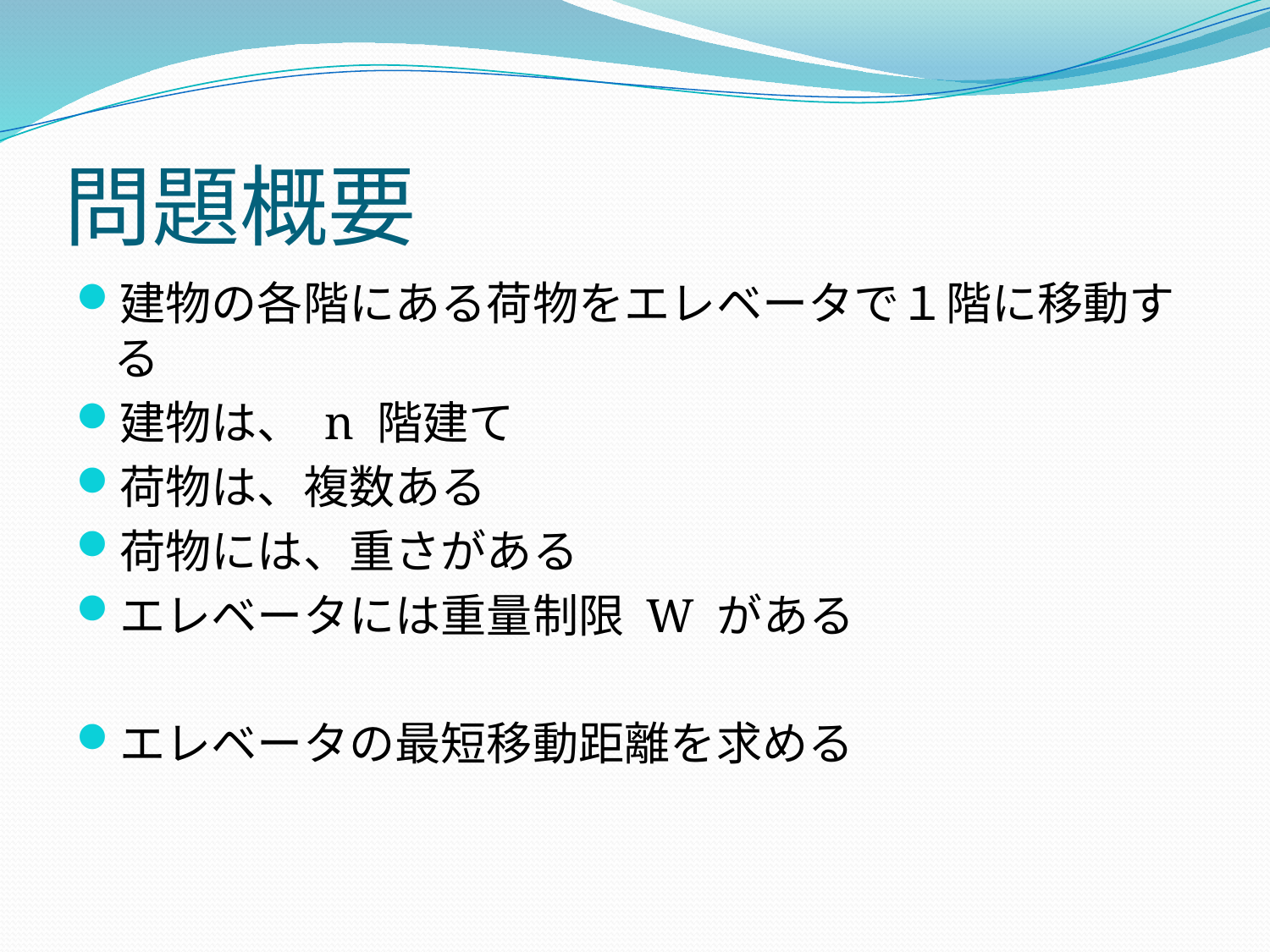

# 問題概要
建物の各階にある荷物をエレベータで１階に移動する
建物は、 n 階建て
荷物は、複数ある
荷物には、重さがある
エレベータには重量制限 W がある

エレベータの最短移動距離を求める